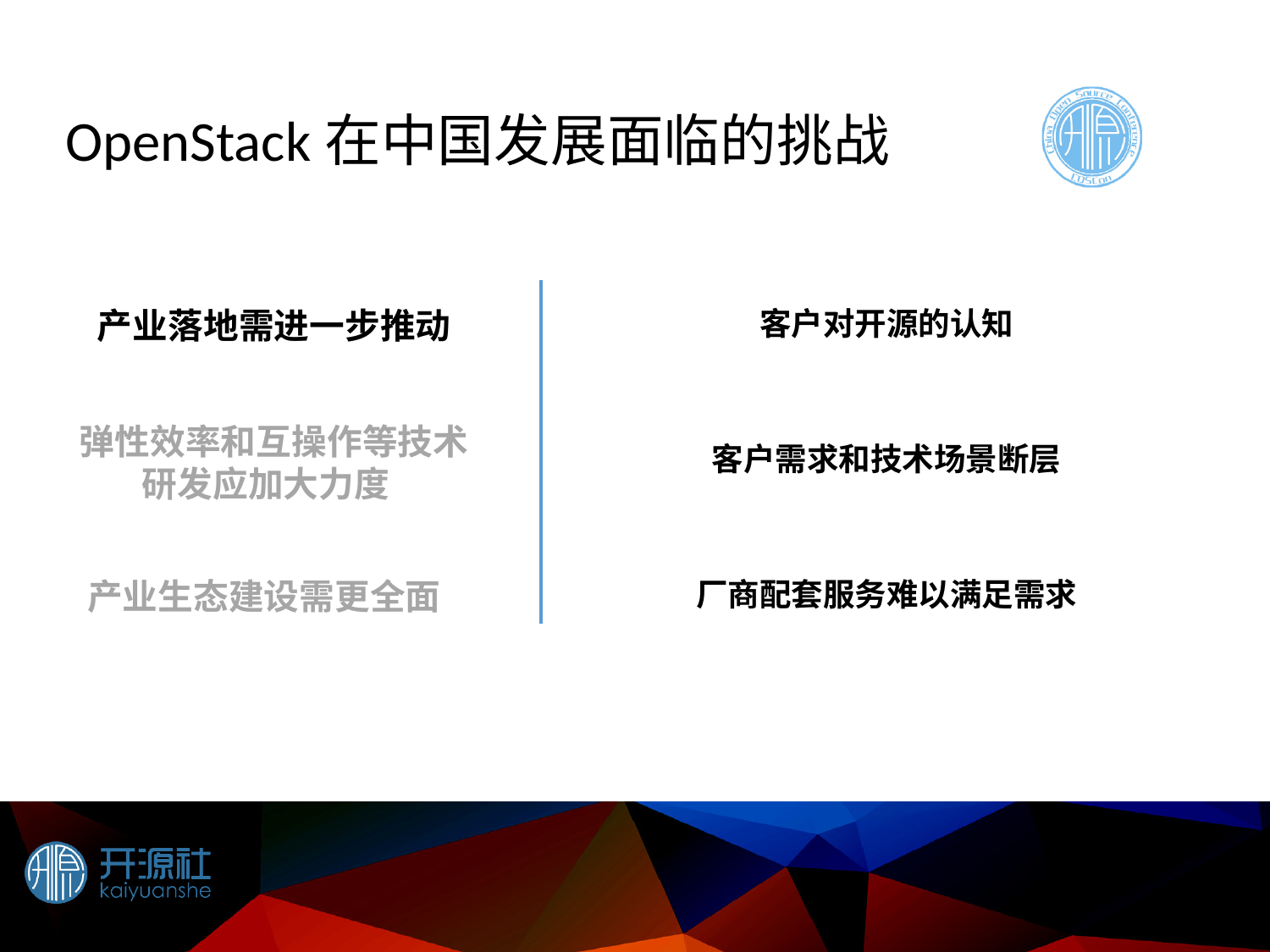

# OpenStack在中国发展面临的挑战
产业落地需进一步推动
客户对开源的认知
弹性效率和互操作等技术研发应加大力度
客户需求和技术场景断层
产业生态建设需更全面
厂商配套服务难以满足需求